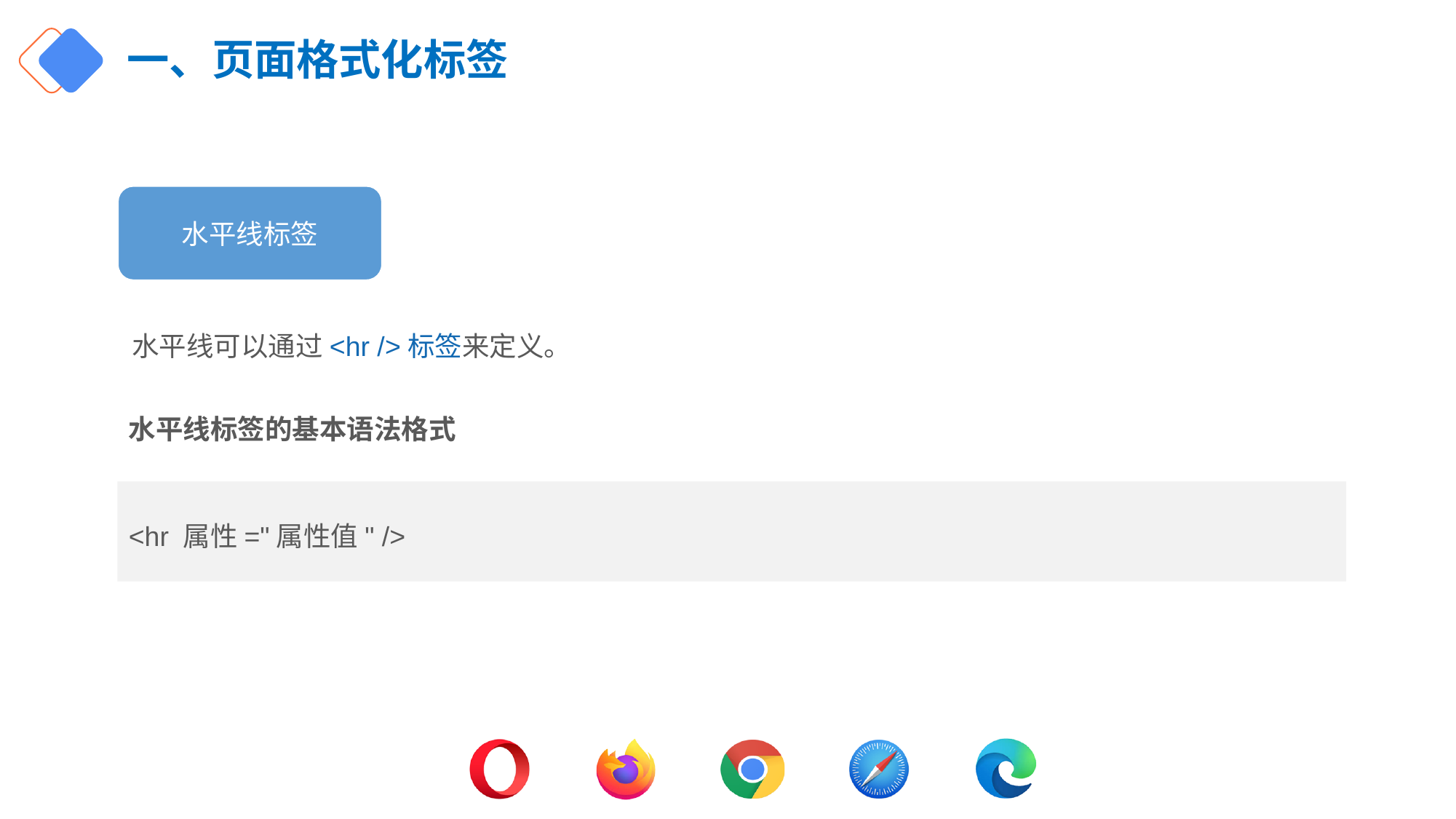

# 一、页面格式化标签
水平线标签
水平线可以通过<hr />标签来定义。
水平线标签的基本语法格式

<hr 属性="属性值" />